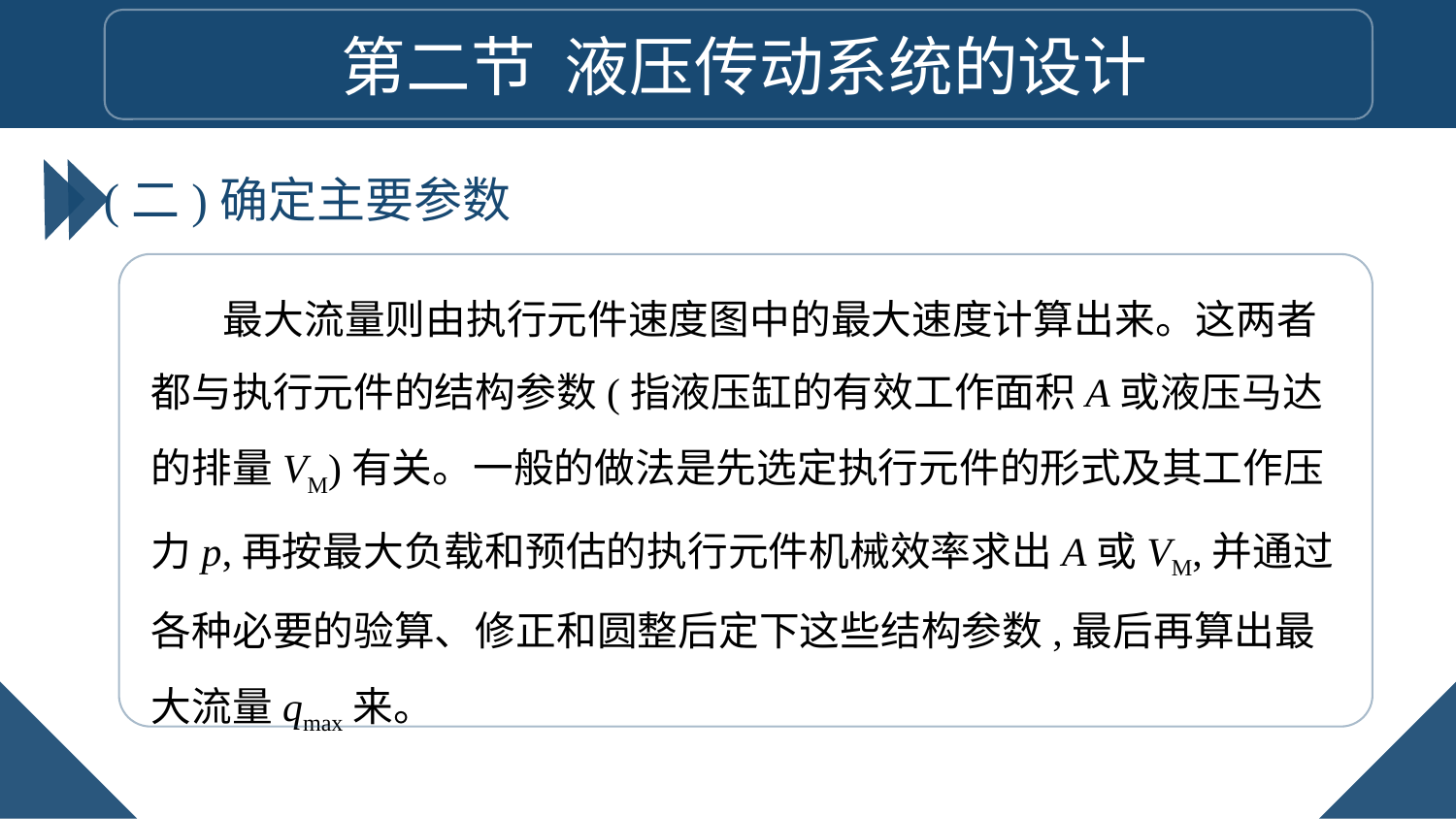

第二节  液压传动系统的设计

(二)确定主要参数

最大流量则由执行元件速度图中的最大速度计算出来。这两者都与执行元件的结构参数(指液压缸的有效工作面积A或液压马达的排量VM)有关。一般的做法是先选定执行元件的形式及其工作压力p,再按最大负载和预估的执行元件机械效率求出A或VM,并通过各种必要的验算、修正和圆整后定下这些结构参数,最后再算出最大流量qmax来。